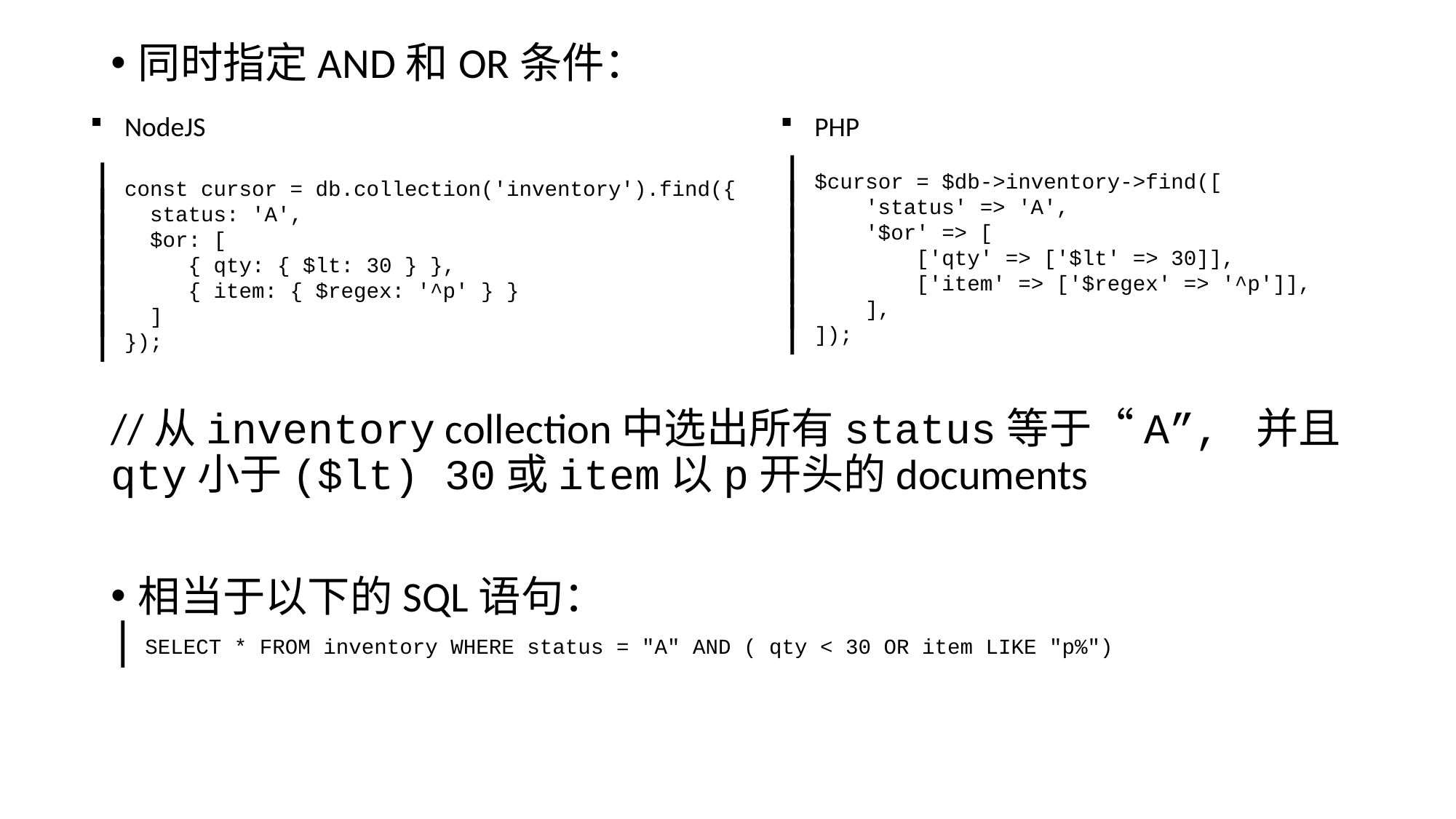

同时指定AND和OR条件：

//从inventory collection中选出所有status等于“A”, 并且qty小于($lt) 30或item以p开头的documents

相当于以下的SQL语句：
SELECT * FROM inventory WHERE status = "A" AND ( qty < 30 OR item LIKE "p%")
NodeJS

const cursor = db.collection('inventory').find({
  status: 'A',
  $or: [
     { qty: { $lt: 30 } },
     { item: { $regex: '^p' } }
  ]
});
PHP

$cursor = $db->inventory->find([
    'status' => 'A',
    '$or' => [
        ['qty' => ['$lt' => 30]],
        ['item' => ['$regex' => '^p']],
    ],
]);